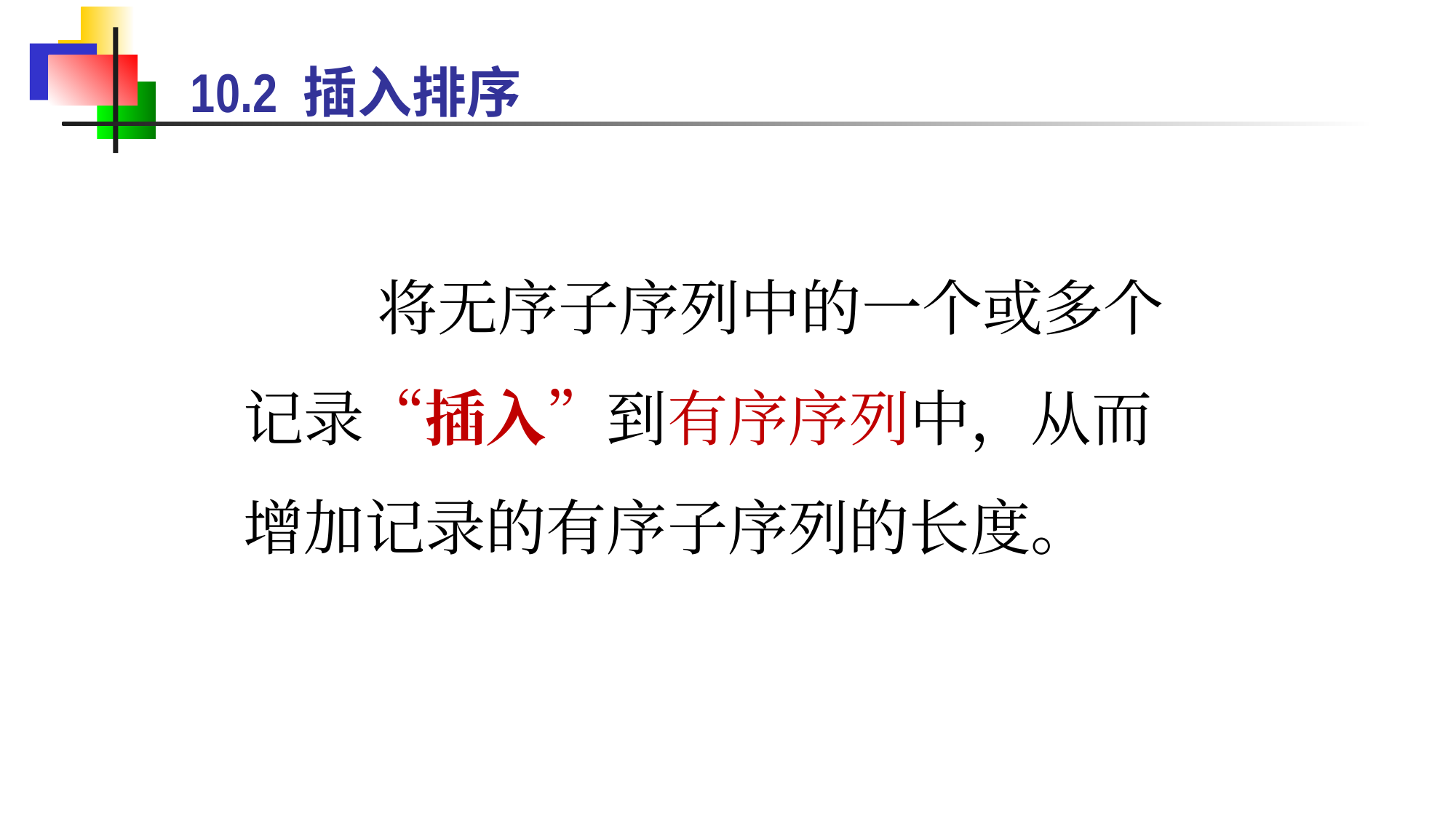

10.2 插入排序
　　将无序子序列中的一个或多个记录“插入”到有序序列中，从而增加记录的有序子序列的长度。